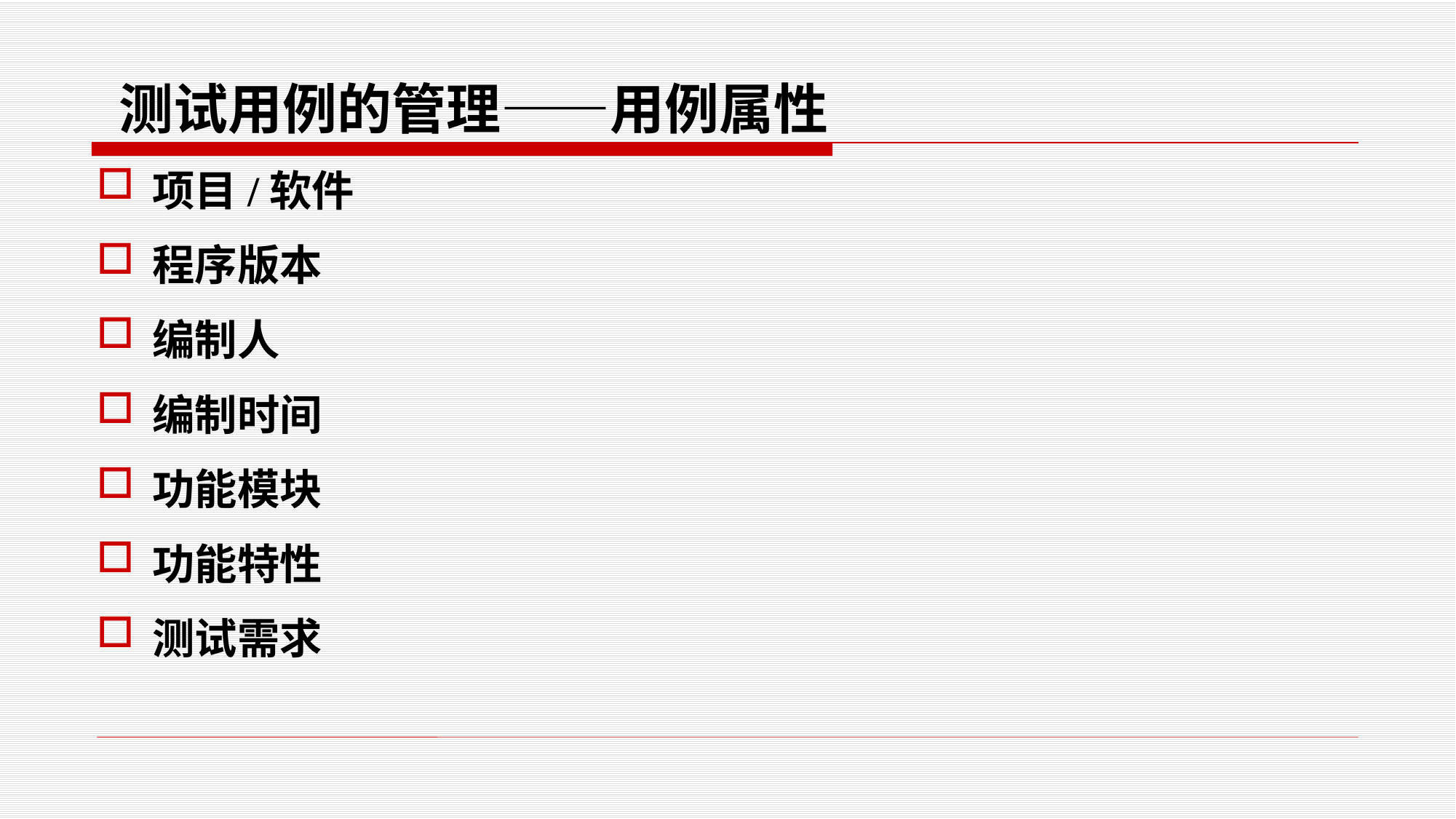

# 测试用例的管理——用例属性
项目/软件
程序版本
编制人
编制时间
功能模块
功能特性
测试需求